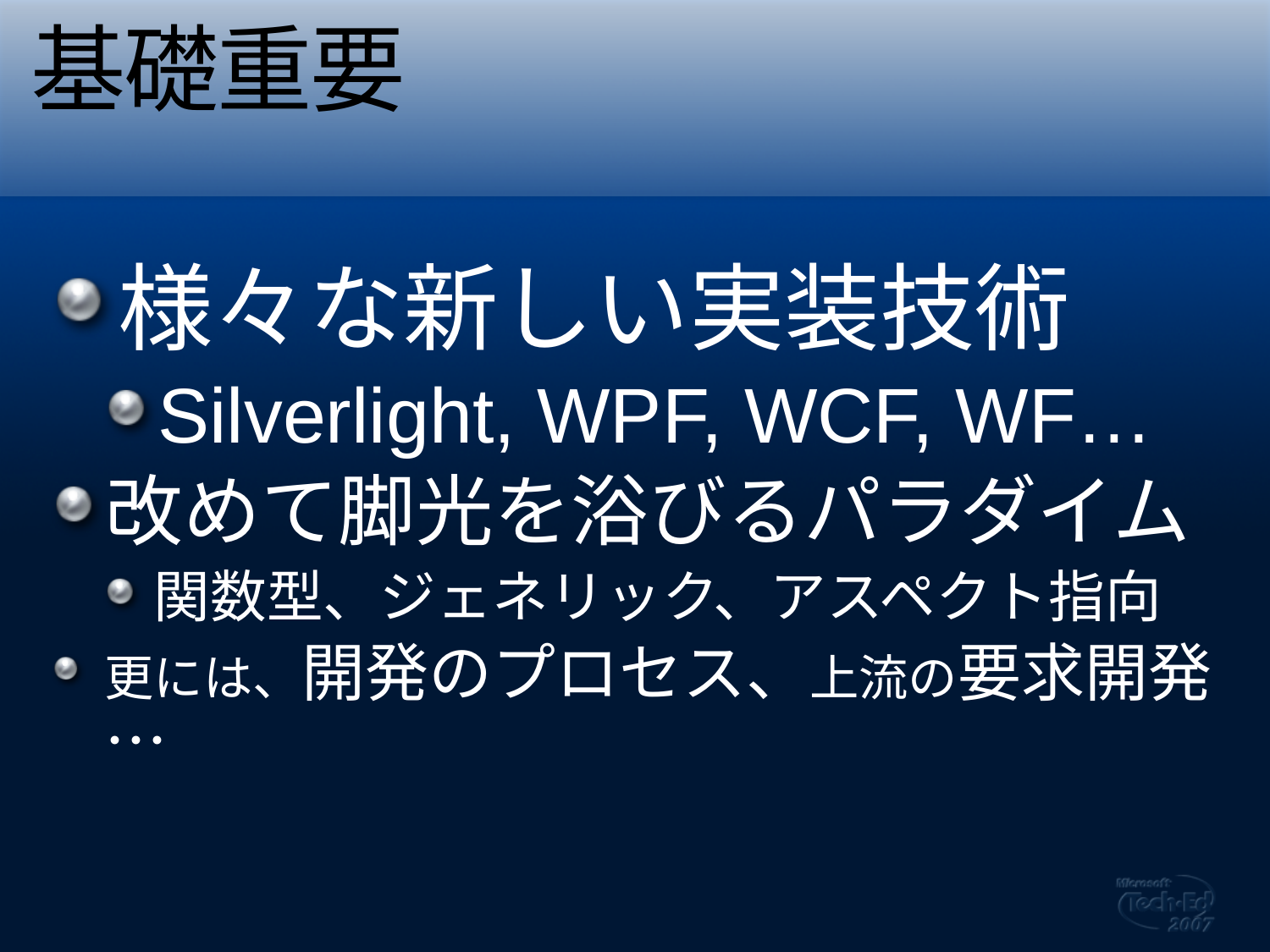

# 基礎重要
様々な新しい実装技術
Silverlight, WPF, WCF, WF…
改めて脚光を浴びるパラダイム
関数型、ジェネリック、アスペクト指向
更には、開発のプロセス、上流の要求開発…